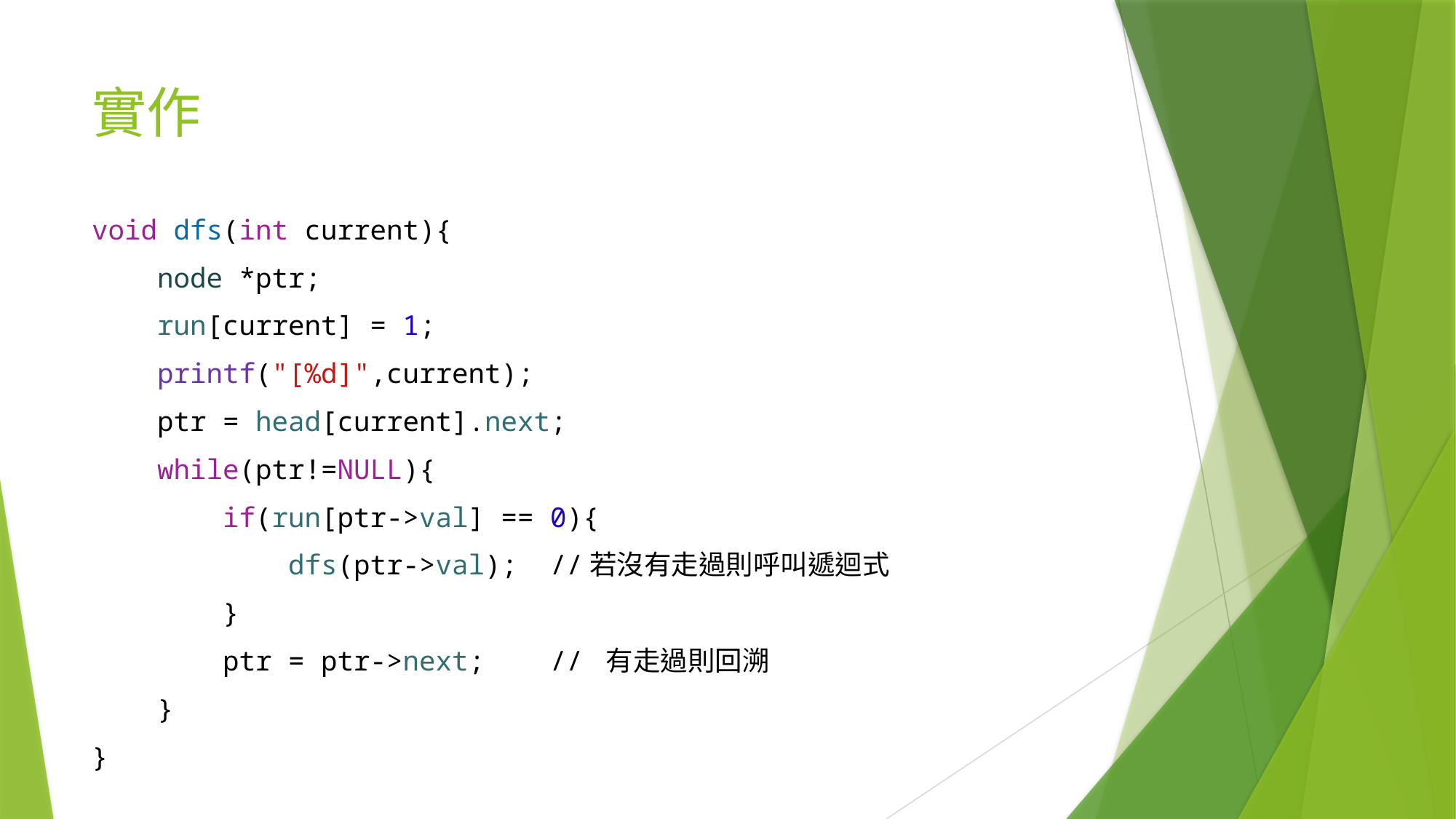

# 實作
void dfs(int current){
    node *ptr;
    run[current] = 1;
    printf("[%d]",current);
    ptr = head[current].next;
    while(ptr!=NULL){
        if(run[ptr->val] == 0){
            dfs(ptr->val);  //若沒有走過則呼叫遞迴式
        }
        ptr = ptr->next;    // 有走過則回溯
    }
}